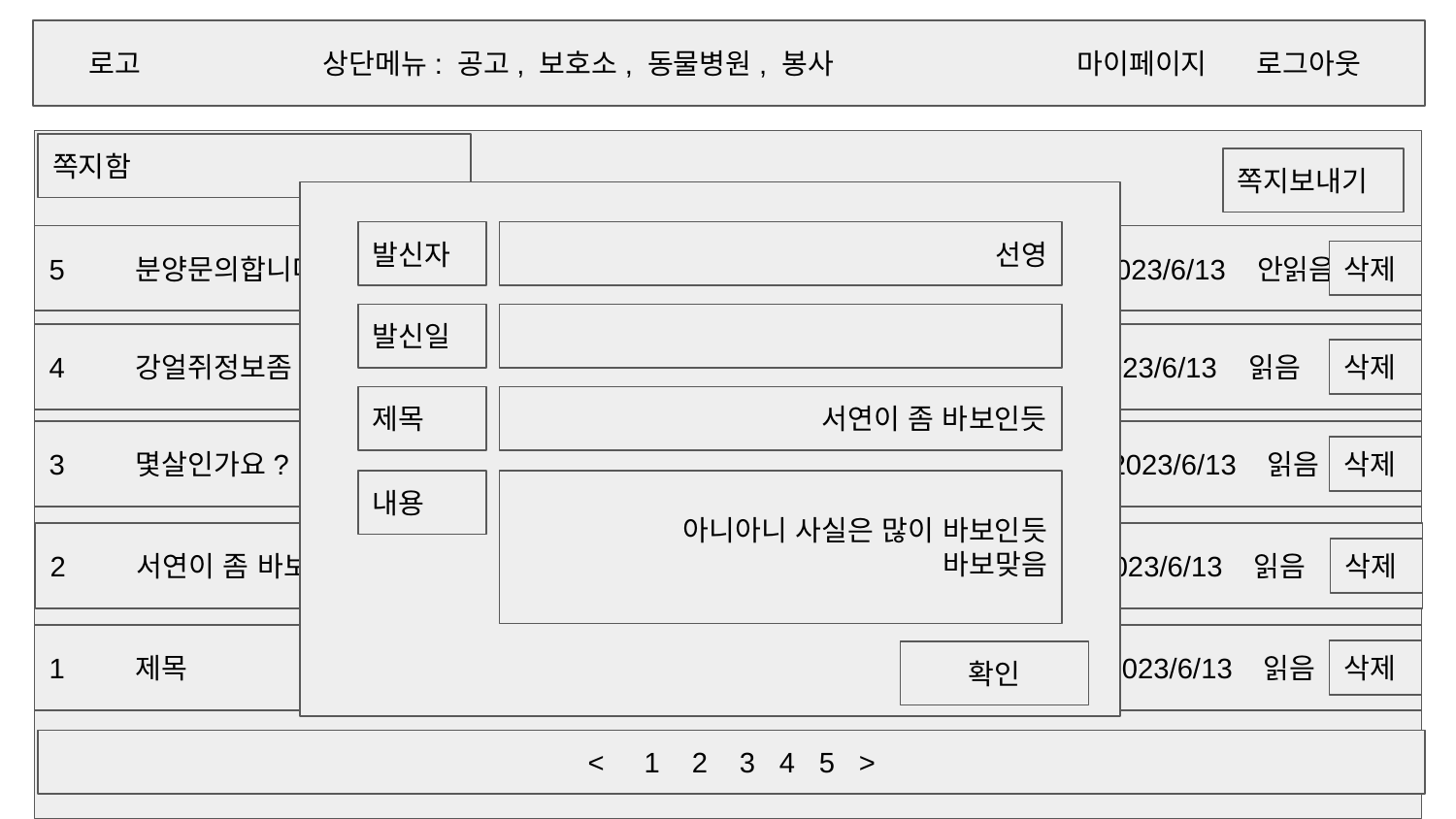

로고
상단메뉴: 공고, 보호소, 동물병원, 봉사
마이페이지
로그아웃

쪽지함
쪽지보내기

선영
발신자
5        분양문의합니다~~                                                                               발신자  2023/6/13   안읽음
삭제

발신일
4        강얼쥐정보좀                                                                                       발신자  2023/6/13   읽음
삭제
서연이 좀 바보인듯
제목
3        몇살인가요?                                                                                         발신자  2023/6/13   읽음
삭제
아니아니 사실은 많이 바보인듯
바보맞음
내용
2        서연이 좀 바보인듯                                                                               발신자  2023/6/13   읽음
삭제
1        제목                                                                                                      발신자  2023/6/13   읽음
삭제
확인

                                                             <     1    2    3   4   5   >